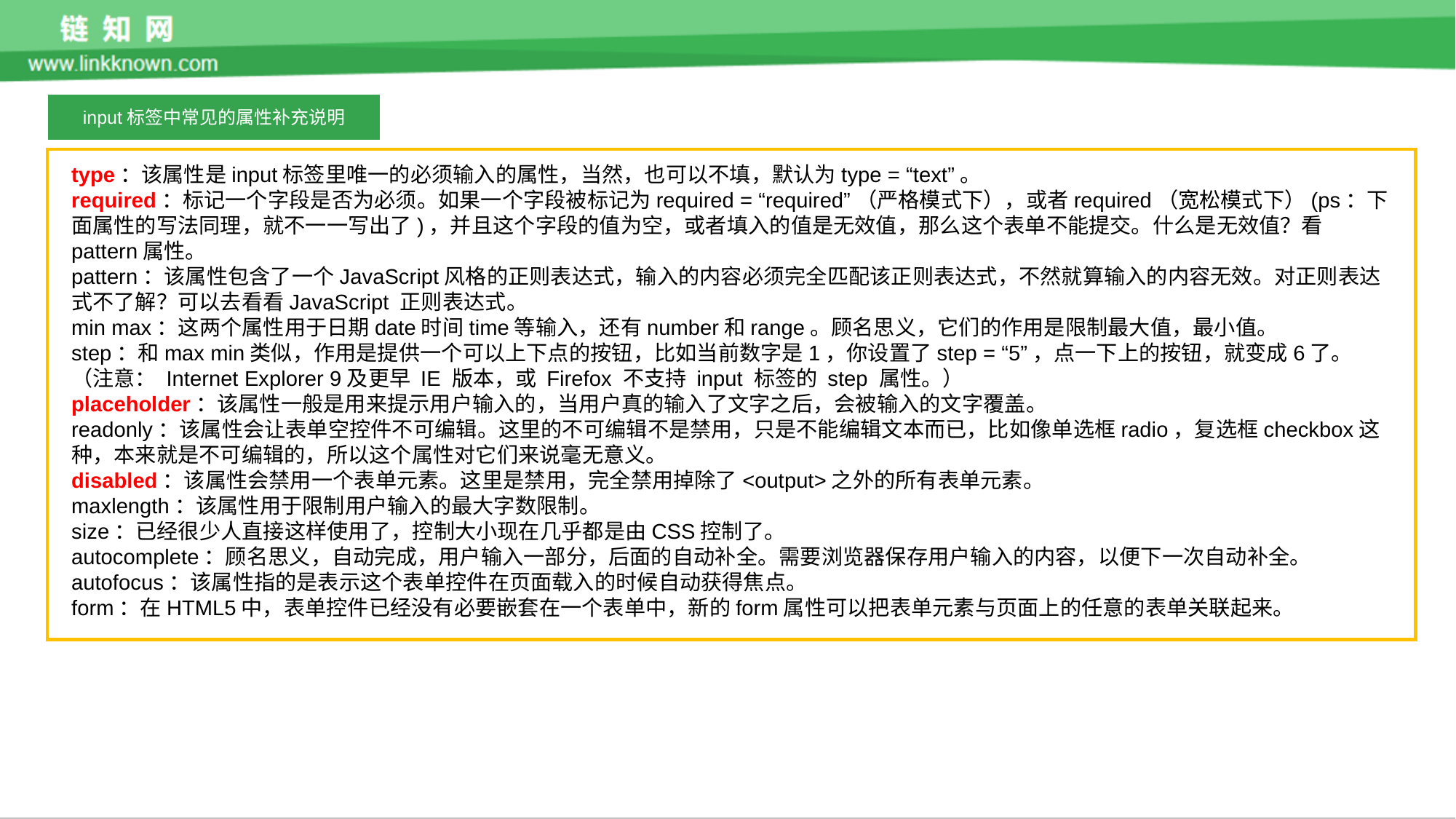

input标签中常见的属性补充说明

type：该属性是input标签里唯一的必须输入的属性，当然，也可以不填，默认为type = “text”。
required：标记一个字段是否为必须。如果一个字段被标记为required = “required”（严格模式下），或者required（宽松模式下）(ps：下面属性的写法同理，就不一一写出了)，并且这个字段的值为空，或者填入的值是无效值，那么这个表单不能提交。什么是无效值？看pattern属性。
pattern：该属性包含了一个JavaScript风格的正则表达式，输入的内容必须完全匹配该正则表达式，不然就算输入的内容无效。对正则表达式不了解？可以去看看JavaScript 正则表达式。
min max：这两个属性用于日期date时间time等输入，还有number和range。顾名思义，它们的作用是限制最大值，最小值。
step：和max min类似，作用是提供一个可以上下点的按钮，比如当前数字是1，你设置了step = “5”，点一下上的按钮，就变成6了。（注意： Internet Explorer 9及更早 IE 版本，或 Firefox 不支持 input 标签的 step 属性。）
placeholder：该属性一般是用来提示用户输入的，当用户真的输入了文字之后，会被输入的文字覆盖。
readonly：该属性会让表单空控件不可编辑。这里的不可编辑不是禁用，只是不能编辑文本而已，比如像单选框radio，复选框checkbox这种，本来就是不可编辑的，所以这个属性对它们来说毫无意义。
disabled：该属性会禁用一个表单元素。这里是禁用，完全禁用掉除了<output>之外的所有表单元素。
maxlength：该属性用于限制用户输入的最大字数限制。
size：已经很少人直接这样使用了，控制大小现在几乎都是由CSS控制了。
autocomplete：顾名思义，自动完成，用户输入一部分，后面的自动补全。需要浏览器保存用户输入的内容，以便下一次自动补全。
autofocus：该属性指的是表示这个表单控件在页面载入的时候自动获得焦点。
form：在HTML5中，表单控件已经没有必要嵌套在一个表单中，新的form属性可以把表单元素与页面上的任意的表单关联起来。